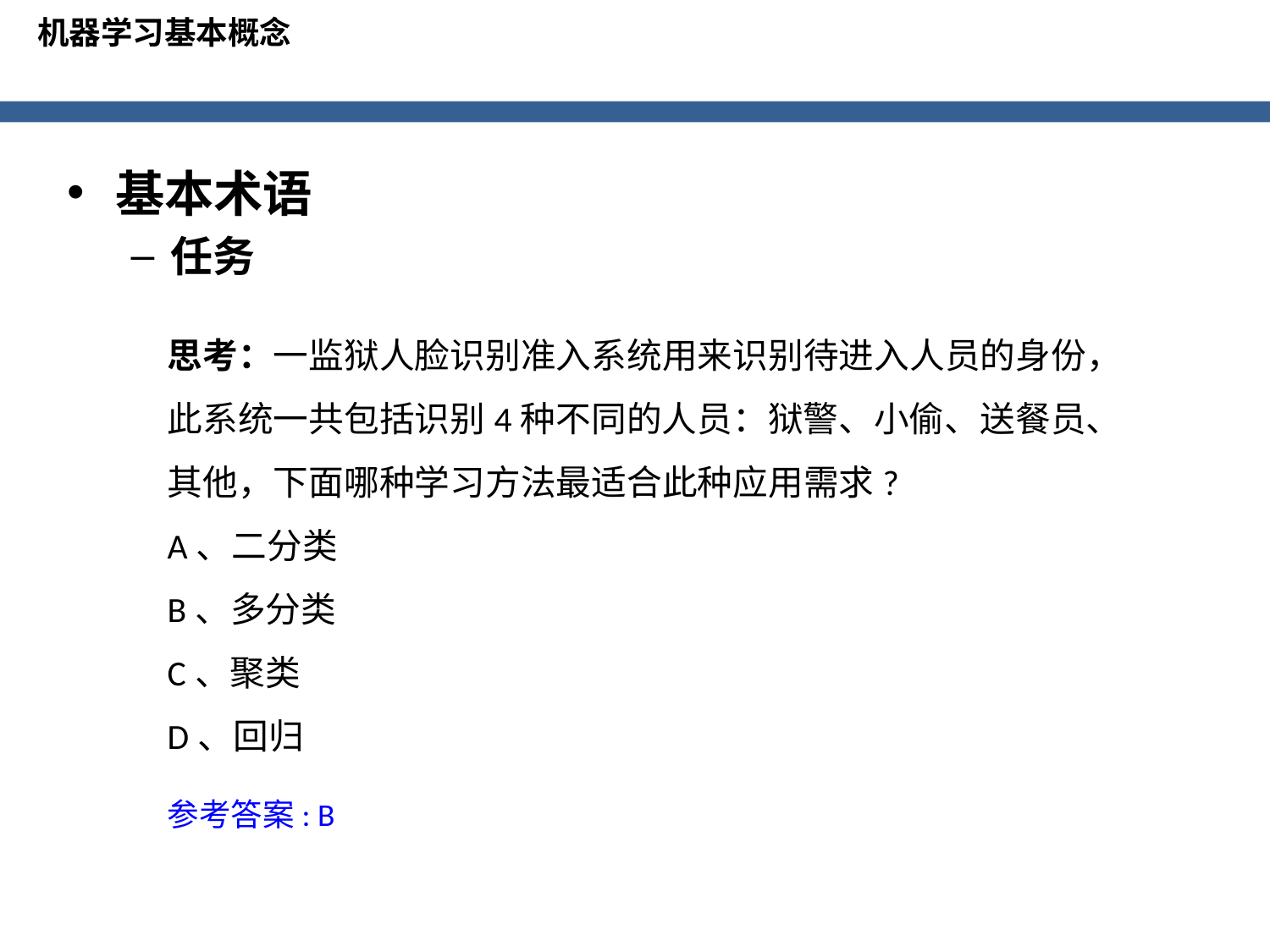

机器学习基本概念
基本术语
任务
思考：一监狱人脸识别准入系统用来识别待进入人员的身份，此系统一共包括识别4种不同的人员：狱警、小偷、送餐员、其他，下面哪种学习方法最适合此种应用需求?
A、二分类
B、多分类
C、聚类
D、回归

参考答案: B